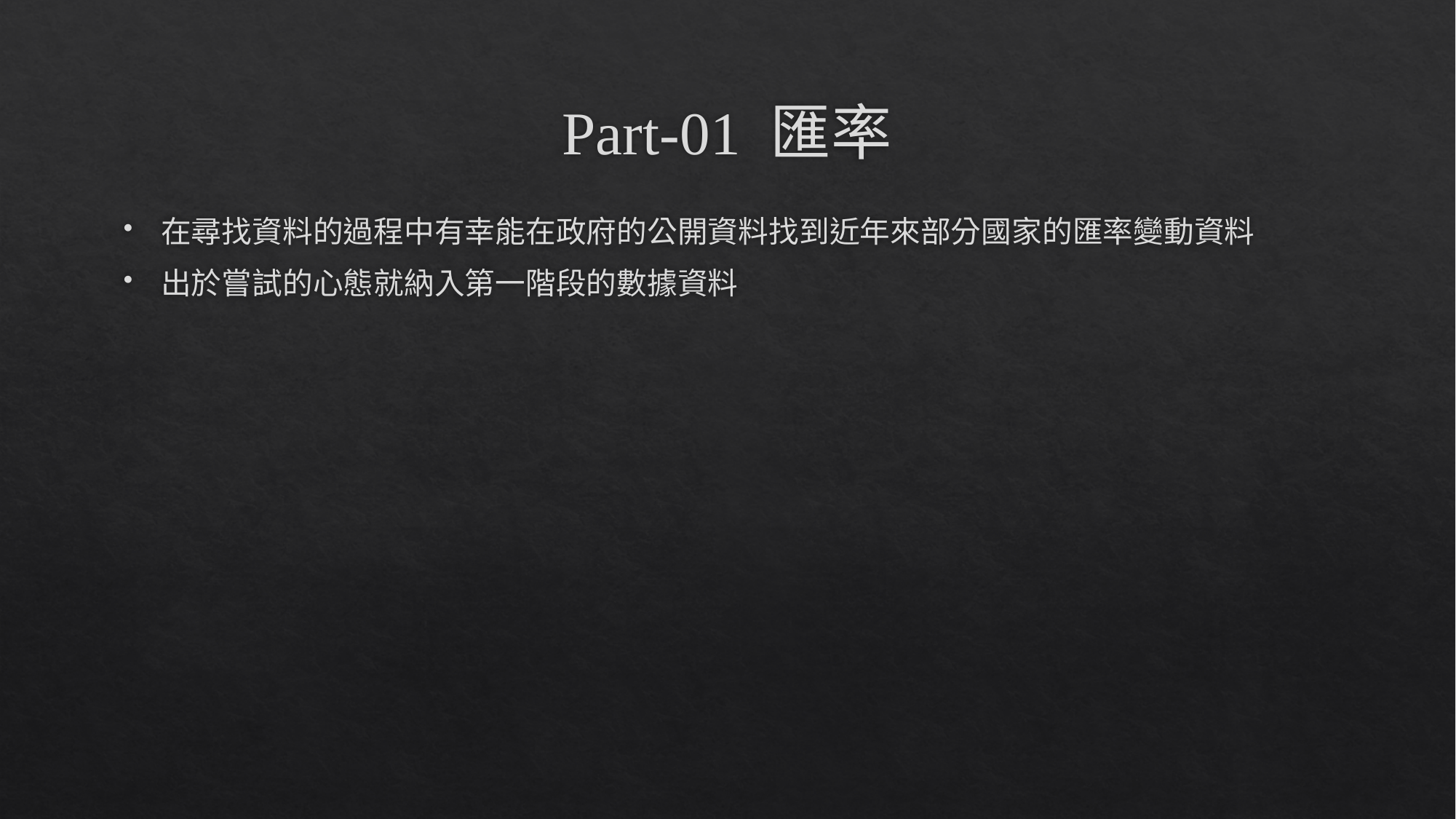

# Part-01 匯率
在尋找資料的過程中有幸能在政府的公開資料找到近年來部分國家的匯率變動資料
出於嘗試的心態就納入第一階段的數據資料